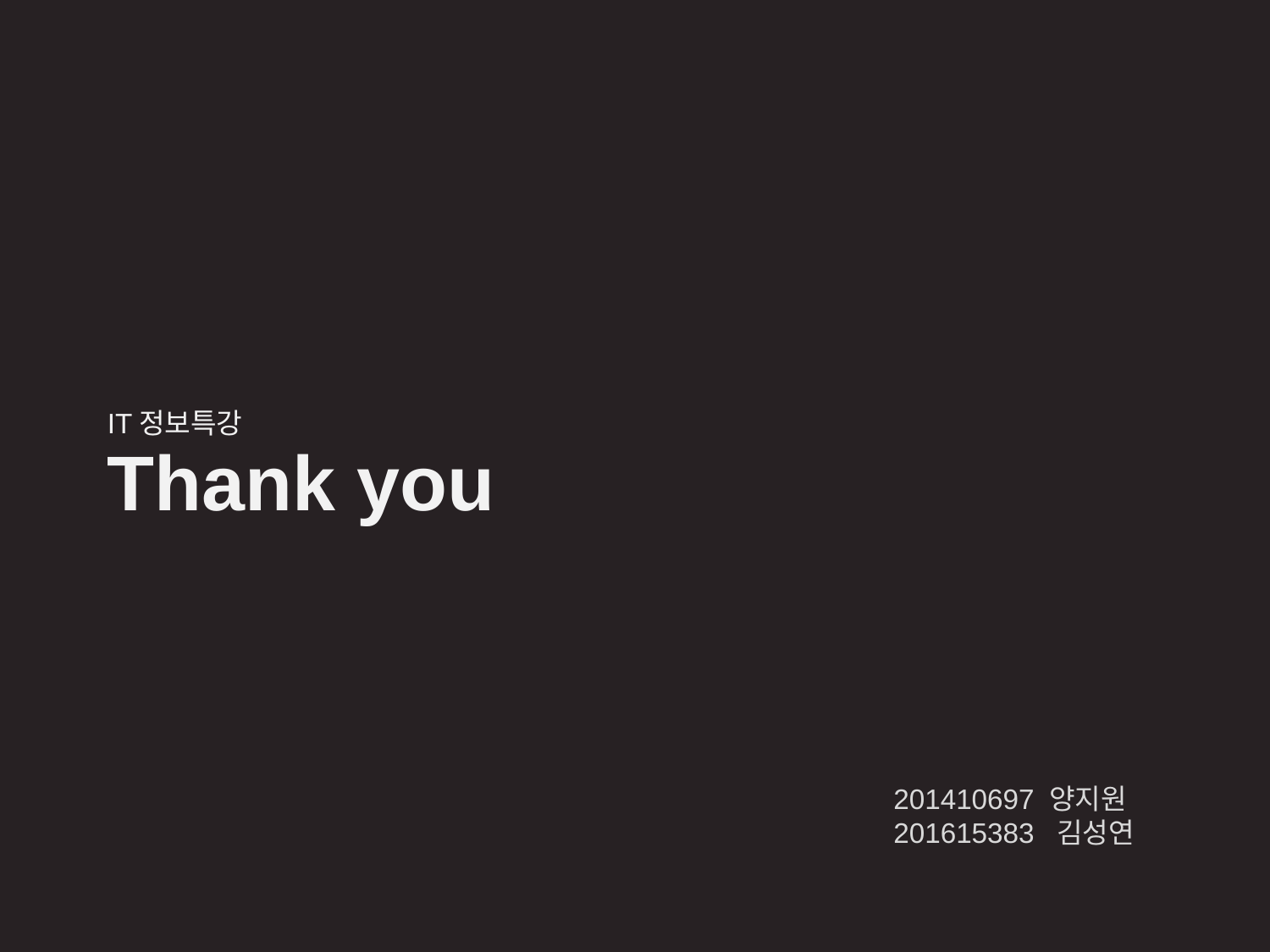

IT정보특강
Thank you
201410697 양지원
201615383  김성연